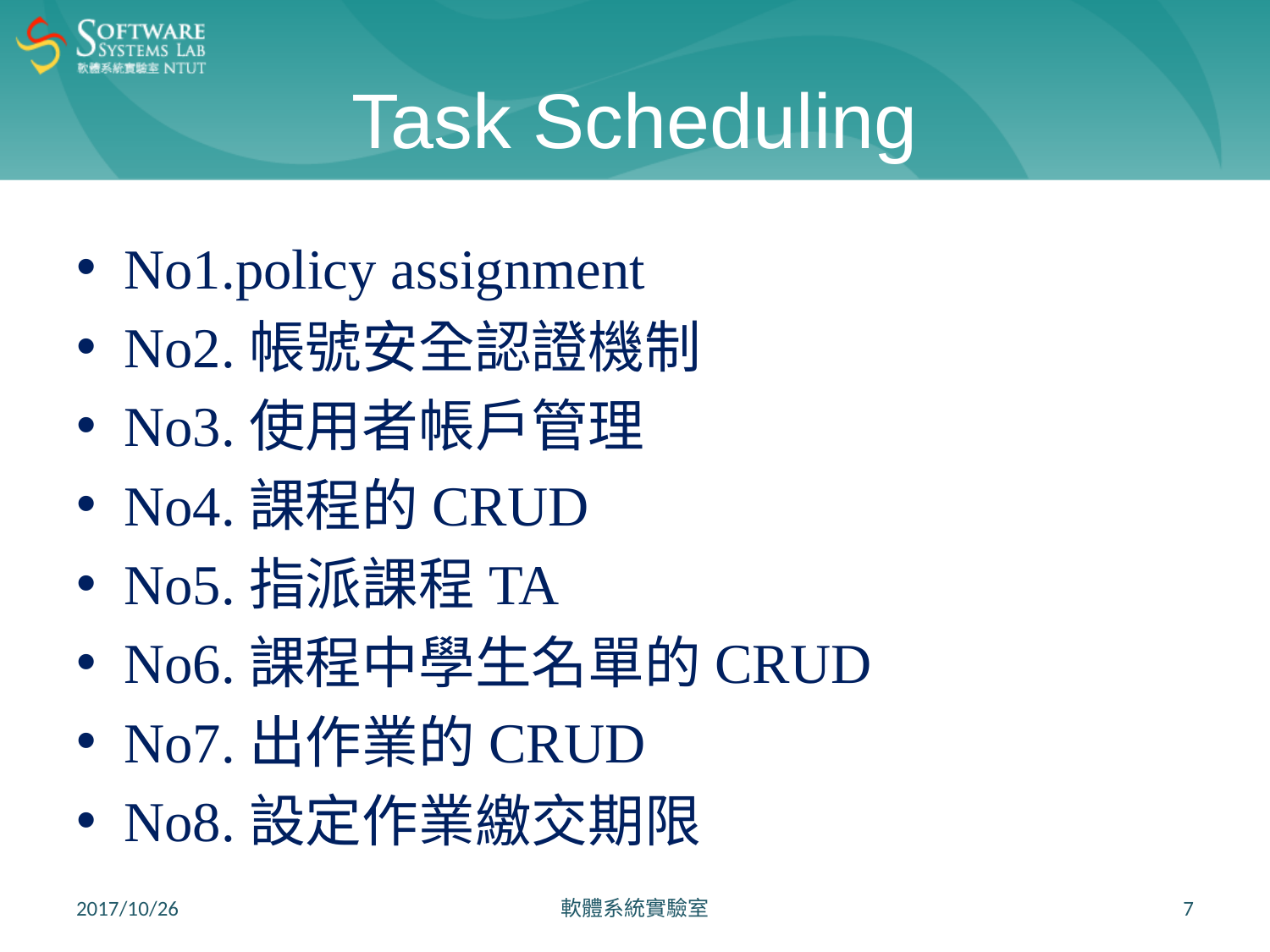

# Task Scheduling
No1.policy assignment
No2.帳號安全認證機制
No3.使用者帳戶管理
No4.課程的CRUD
No5.指派課程TA
No6.課程中學生名單的CRUD
No7.出作業的CRUD
No8.設定作業繳交期限
2017/10/26
軟體系統實驗室
7